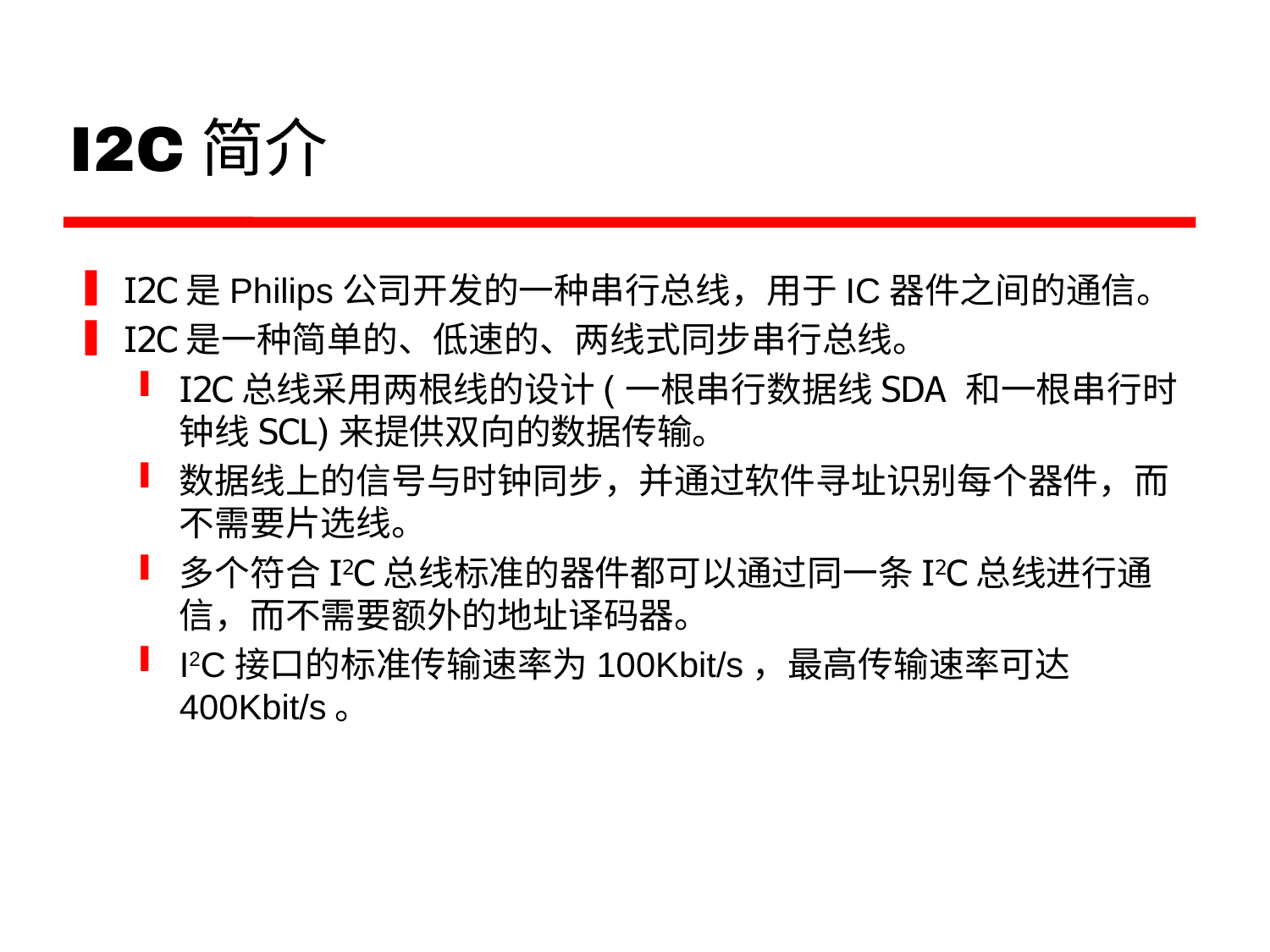

# I2C简介
I2C是Philips公司开发的一种串行总线，用于IC器件之间的通信。
I2C是一种简单的、低速的、两线式同步串行总线。
I2C总线采用两根线的设计(一根串行数据线SDA 和一根串行时钟线SCL)来提供双向的数据传输。
数据线上的信号与时钟同步，并通过软件寻址识别每个器件，而不需要片选线。
多个符合I2C总线标准的器件都可以通过同一条I2C总线进行通信，而不需要额外的地址译码器。
I2C接口的标准传输速率为100Kbit/s，最高传输速率可达400Kbit/s。